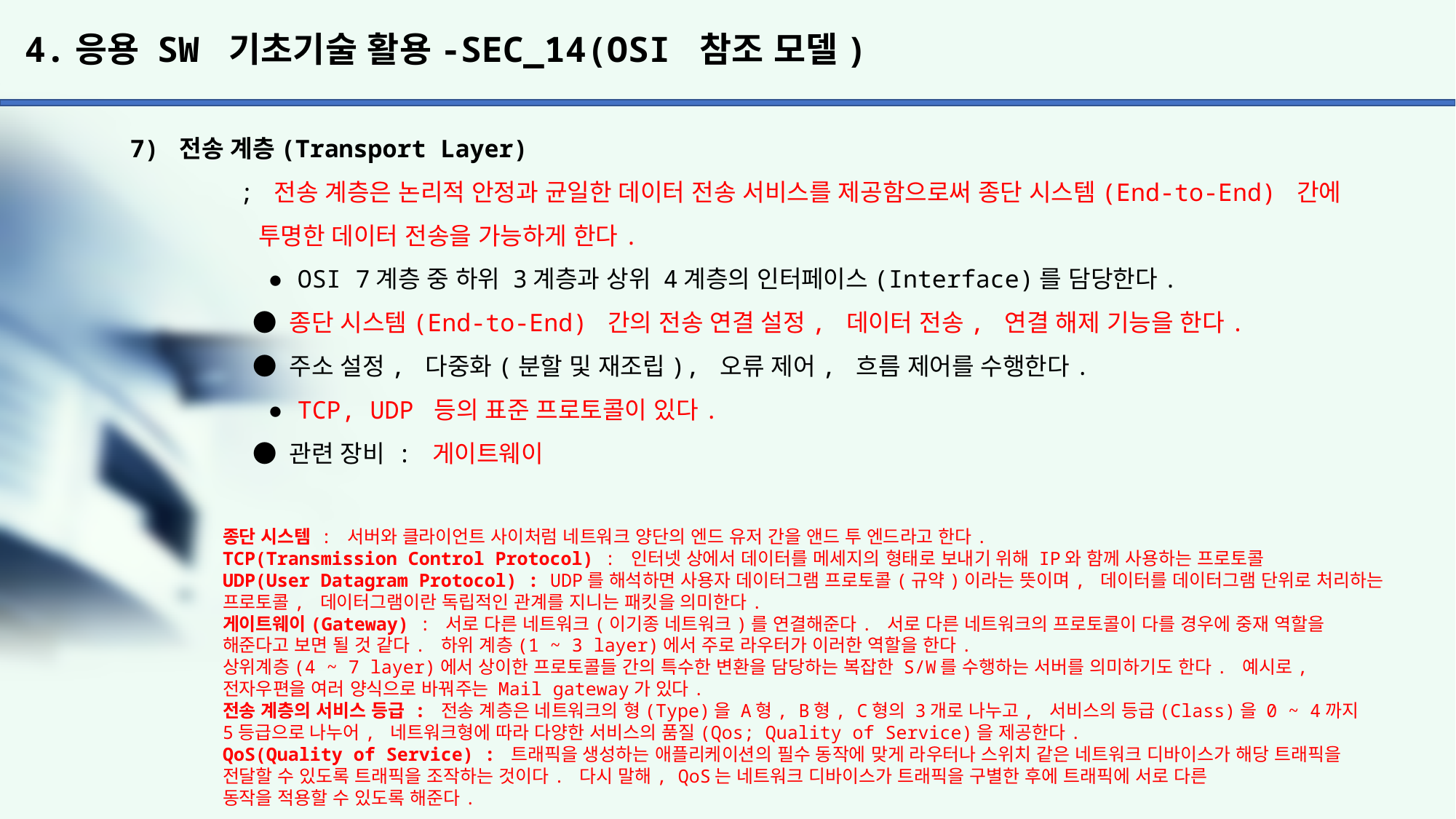

# 4.응용 SW 기초기술 활용-SEC_14(OSI 참조 모델)
7) 전송 계층(Transport Layer)
	; 전송 계층은 논리적 안정과 균일한 데이터 전송 서비스를 제공함으로써 종단 시스템(End-to-End) 간에
	  투명한 데이터 전송을 가능하게 한다.
	  ● OSI 7계층 중 하위 3계층과 상위 4계층의 인터페이스(Interface)를 담당한다.
	  ● 종단 시스템(End-to-End) 간의 전송 연결 설정, 데이터 전송, 연결 해제 기능을 한다.
	  ● 주소 설정, 다중화(분할 및 재조립), 오류 제어, 흐름 제어를 수행한다.
	  ● TCP, UDP 등의 표준 프로토콜이 있다.
	  ● 관련 장비 : 게이트웨이
종단 시스템 : 서버와 클라이언트 사이처럼 네트워크 양단의 엔드 유저 간을 앤드 투 엔드라고 한다.
TCP(Transmission Control Protocol) : 인터넷 상에서 데이터를 메세지의 형태로 보내기 위해 IP와 함께 사용하는 프로토콜
UDP(User Datagram Protocol) : UDP를 해석하면 사용자 데이터그램 프로토콜(규약)이라는 뜻이며, 데이터를 데이터그램 단위로 처리하는 프로토콜, 데이터그램이란 독립적인 관계를 지니는 패킷을 의미한다.
게이트웨이(Gateway) : 서로 다른 네트워크(이기종 네트워크)를 연결해준다. 서로 다른 네트워크의 프로토콜이 다를 경우에 중재 역할을 해준다고 보면 될 것 같다. 하위 계층(1 ~ 3 layer)에서 주로 라우터가 이러한 역할을 한다.
상위계층(4 ~ 7 layer)에서 상이한 프로토콜들 간의 특수한 변환을 담당하는 복잡한 S/W를 수행하는 서버를 의미하기도 한다. 예시로, 전자우편을 여러 양식으로 바꿔주는 Mail gateway가 있다.
전송 계층의 서비스 등급 : 전송 계층은 네트워크의 형(Type)을 A형, B형, C형의 3개로 나누고, 서비스의 등급(Class)을 0 ~ 4까지
5등급으로 나누어, 네트워크형에 따라 다양한 서비스의 품질(Qos; Quality of Service)을 제공한다.
QoS(Quality of Service) : 트래픽을 생성하는 애플리케이션의 필수 동작에 맞게 라우터나 스위치 같은 네트워크 디바이스가 해당 트래픽을 전달할 수 있도록 트래픽을 조작하는 것이다. 다시 말해, QoS는 네트워크 디바이스가 트래픽을 구별한 후에 트래픽에 서로 다른
동작을 적용할 수 있도록 해준다.